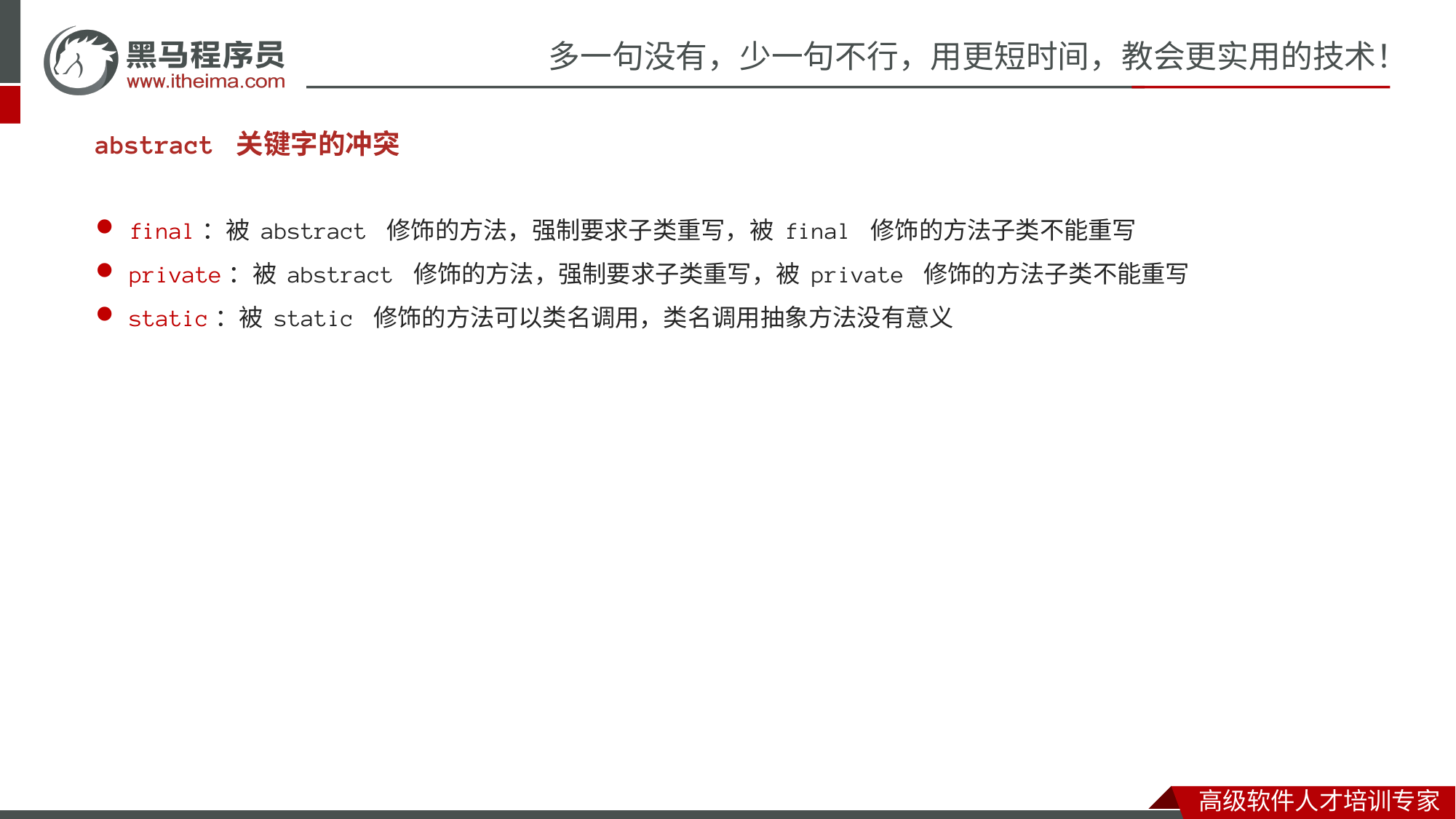

#
abstract 关键字的冲突
final：被 abstract 修饰的方法，强制要求子类重写，被 final 修饰的方法子类不能重写
private：被 abstract 修饰的方法，强制要求子类重写，被 private 修饰的方法子类不能重写
static：被 static 修饰的方法可以类名调用，类名调用抽象方法没有意义